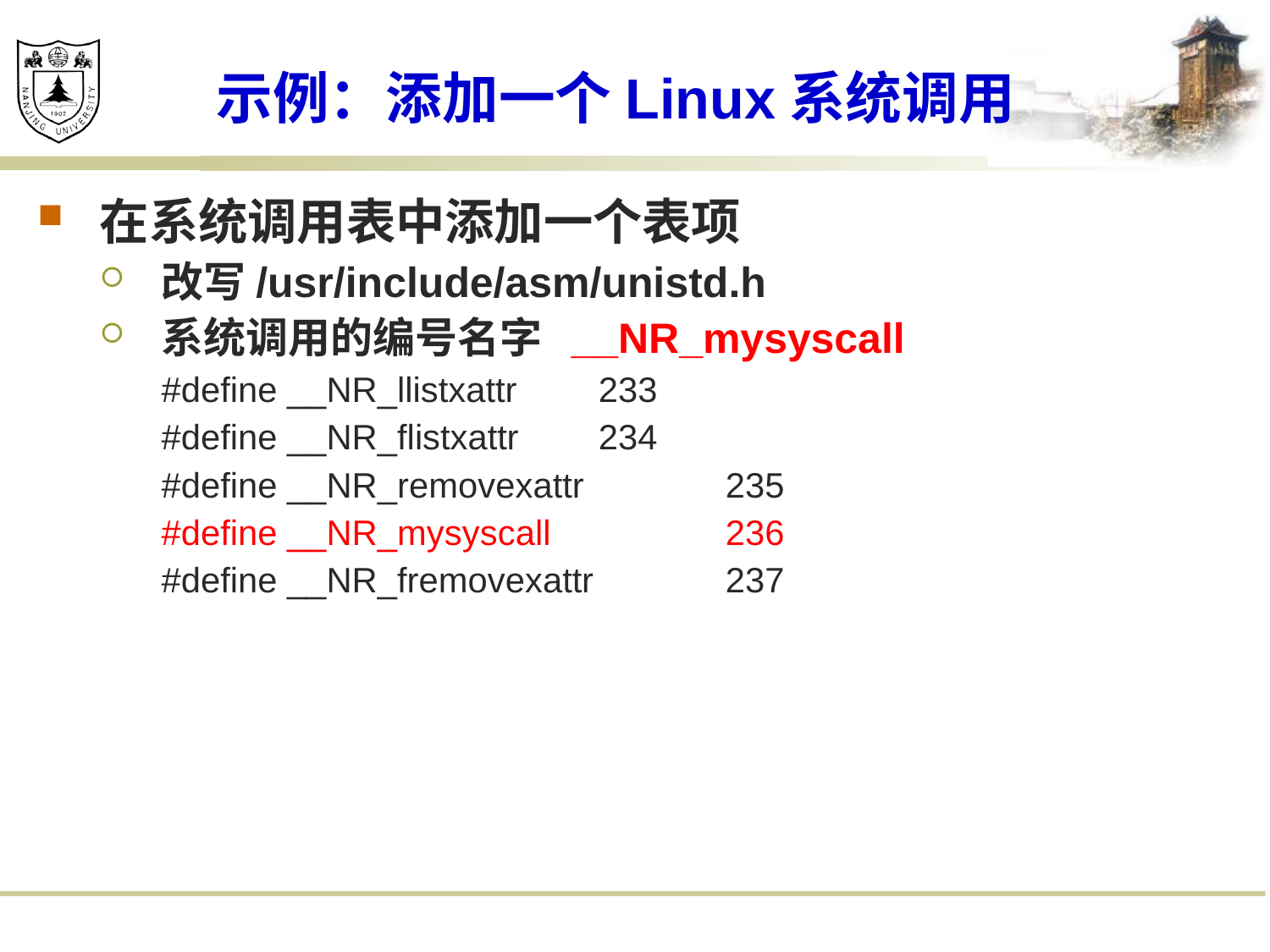

# 示例：添加一个Linux系统调用
在系统调用表中添加一个表项
改写/usr/include/asm/unistd.h
系统调用的编号名字  __NR_mysyscall
#define __NR_llistxattr        	233
#define __NR_flistxattr        	234
#define __NR_removexattr  	235
#define __NR_mysyscall		236
#define __NR_fremovexattr     	237
110